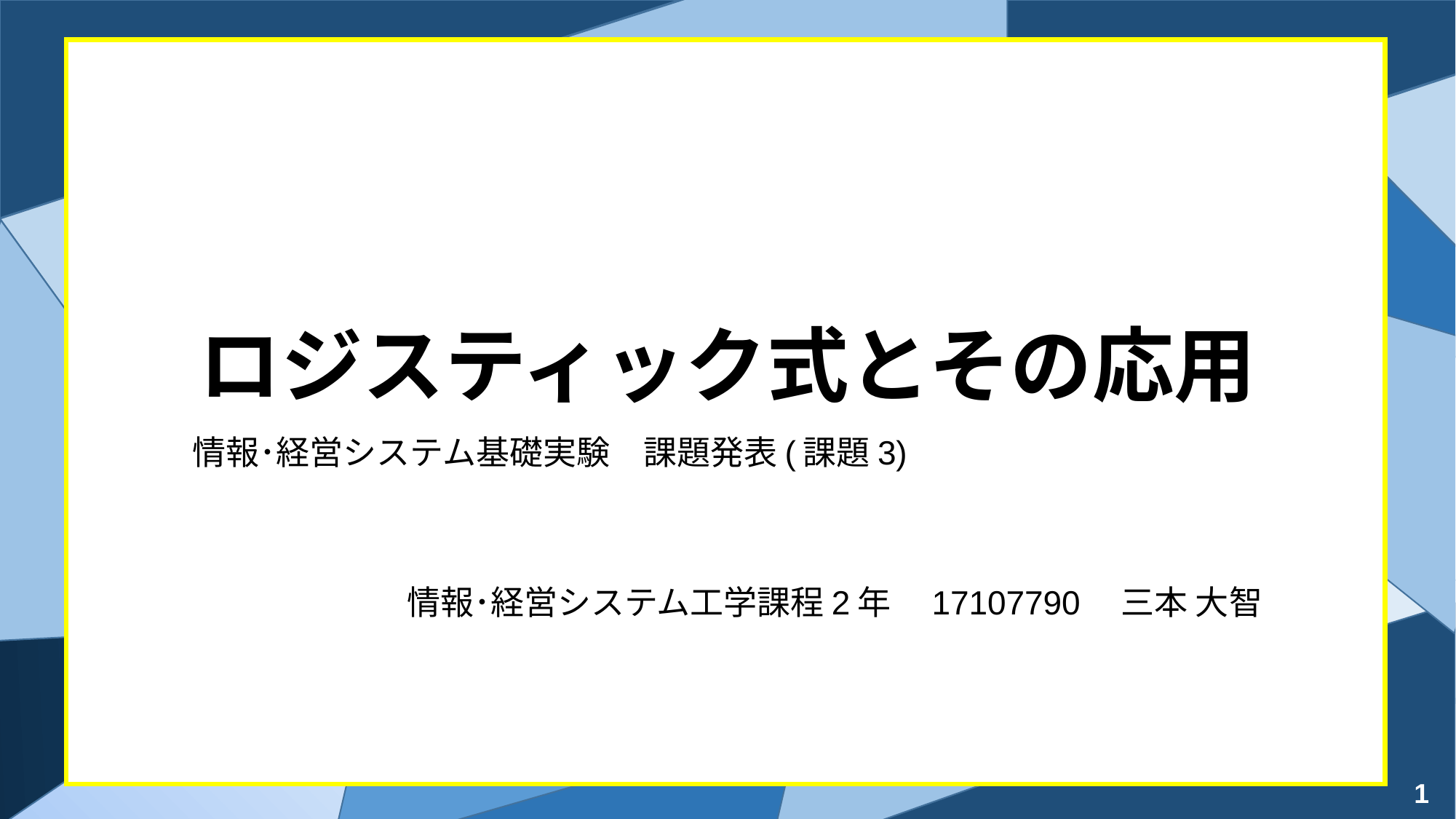

# ロジスティック式とその応用
情報･経営システム基礎実験　課題発表(課題3)

情報･経営システム工学課程2年　17107790　三本 大智
1